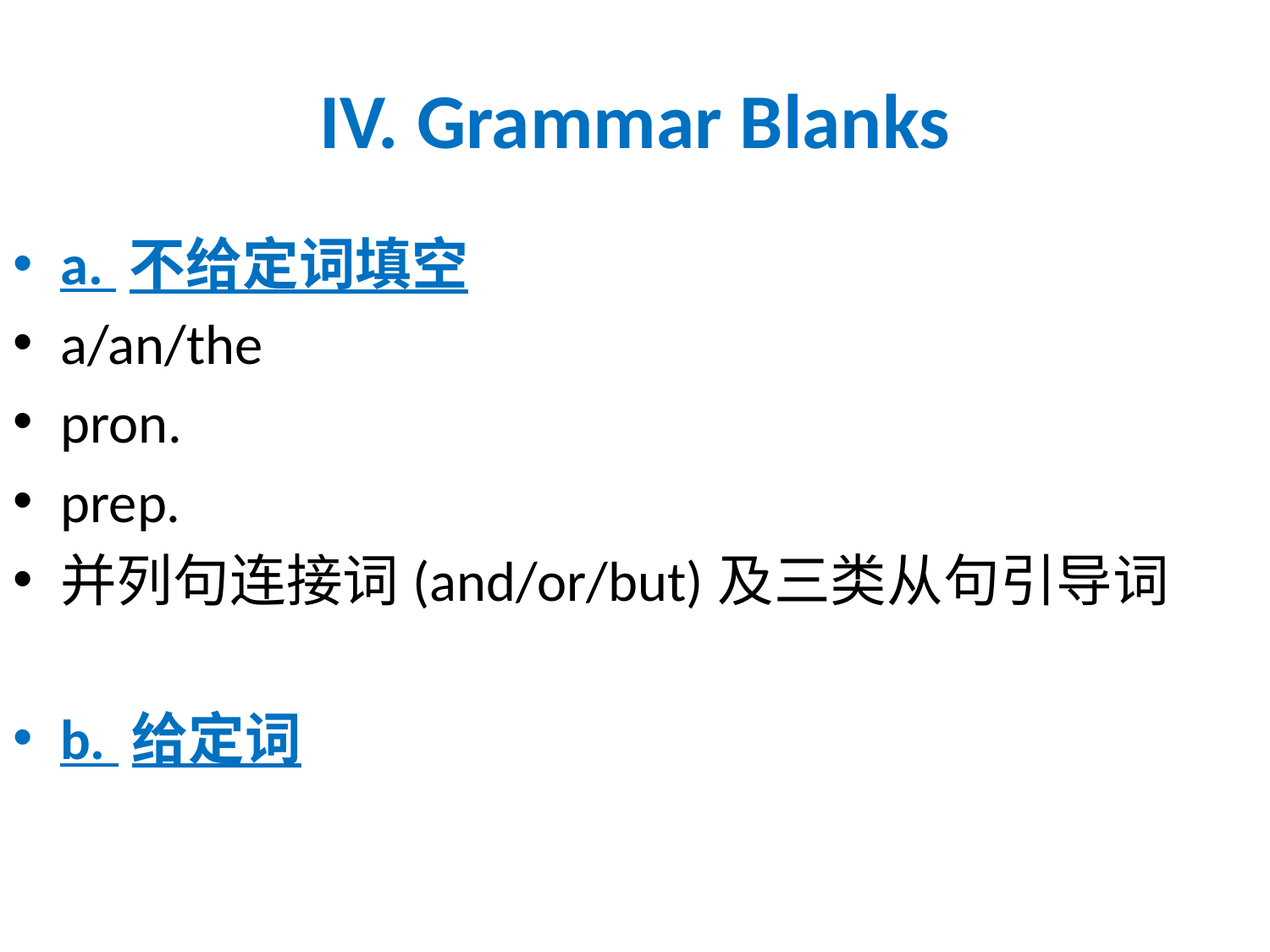

# IV. Grammar Blanks
a. 不给定词填空
a/an/the
pron.
prep.
并列句连接词(and/or/but)及三类从句引导词

b. 给定词